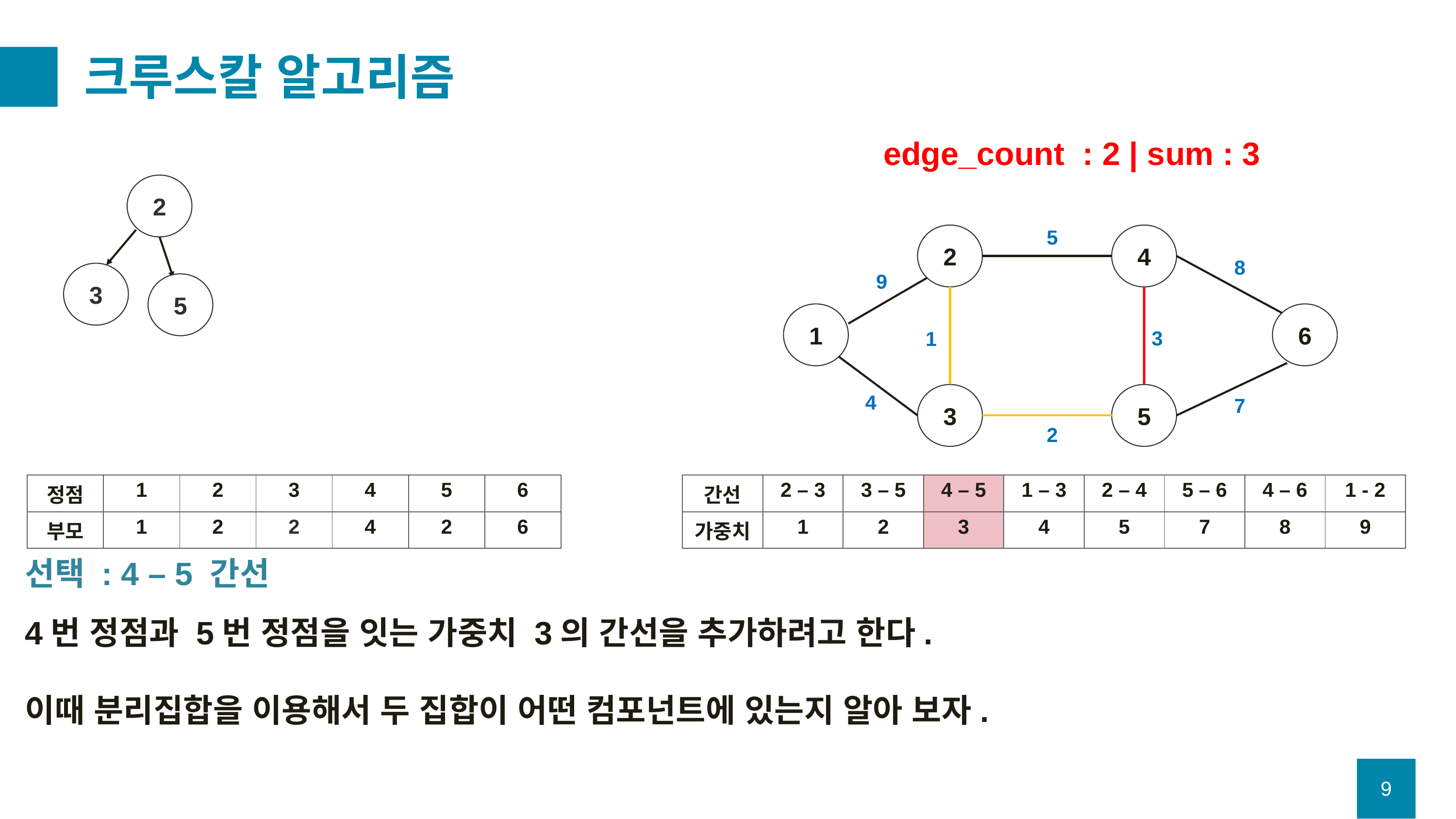

# 크루스칼 알고리즘
edge_count  : 2 | sum : 3
2
5
2
4
8
3
9
5
1
6
3
1
3
5
4
7
2
| 정점 | 1 | 2 | 3 | 4 | 5 | 6 |
| --- | --- | --- | --- | --- | --- | --- |
| 부모 | 1 | 2 | 2 | 4 | 2 | 6 |
| 간선 | 2 – 3 | 3 – 5 | 4 – 5 | 1 – 3 | 2 – 4 | 5 – 6 | 4 – 6 | 1 - 2 |
| --- | --- | --- | --- | --- | --- | --- | --- | --- |
| 가중치 | 1 | 2 | 3 | 4 | 5 | 7 | 8 | 9 |
선택 : 4 – 5 간선
4번 정점과 5번 정점을 잇는 가중치 3의 간선을 추가하려고 한다.

이때 분리집합을 이용해서 두 집합이 어떤 컴포넌트에 있는지 알아 보자.

9